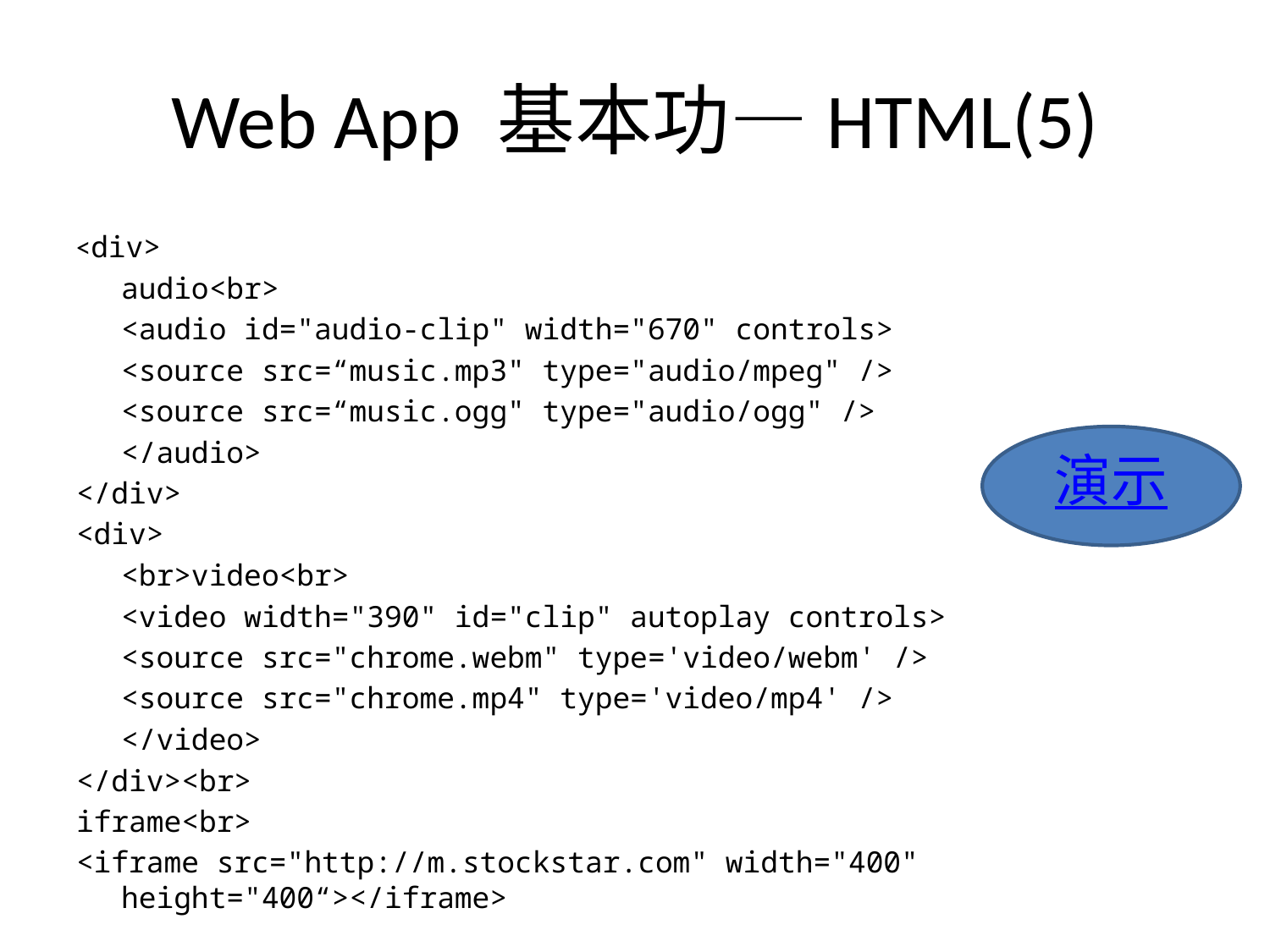

# Web App 基本功—HTML(5)
<div>
	audio<br>
	<audio id="audio-clip" width="670" controls>
		<source src=“music.mp3" type="audio/mpeg" />
		<source src=“music.ogg" type="audio/ogg" />
	</audio>
</div>
<div>
	<br>video<br>
	<video width="390" id="clip" autoplay controls>
		<source src="chrome.webm" type='video/webm' />
		<source src="chrome.mp4" type='video/mp4' />
	</video>
</div><br>
iframe<br>
<iframe src="http://m.stockstar.com" width="400" height="400“></iframe>
演示